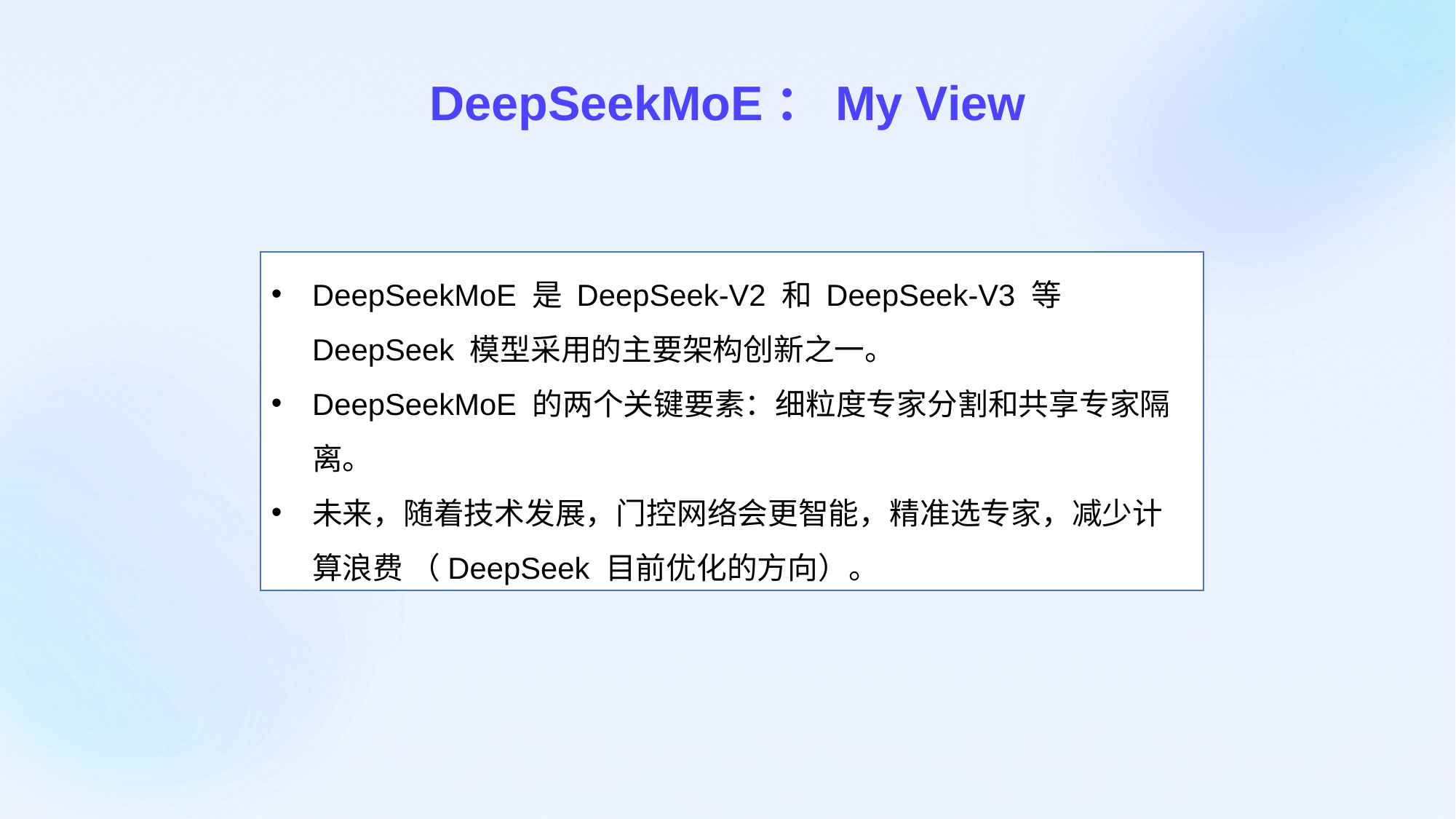

DeepSeekMoE：My View
DeepSeekMoE 是 DeepSeek-V2 和 DeepSeek-V3 等 DeepSeek 模型采用的主要架构创新之一。
DeepSeekMoE 的两个关键要素：细粒度专家分割和共享专家隔离。
未来，随着技术发展，门控网络会更智能，精准选专家，减少计算浪费 （DeepSeek 目前优化的方向）。